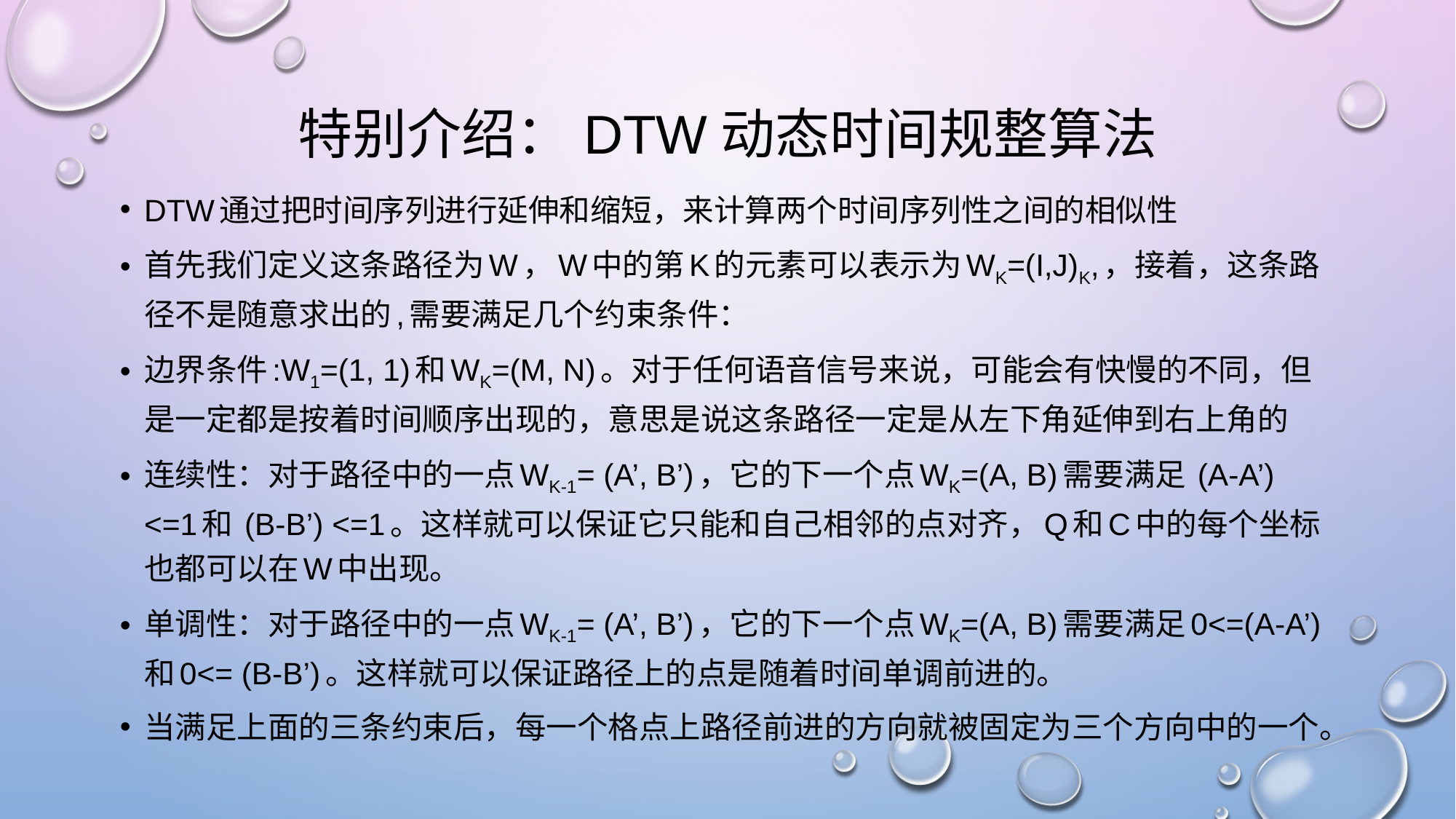

# 特别介绍：DTW动态时间规整算法
DTW通过把时间序列进行延伸和缩短，来计算两个时间序列性之间的相似性
首先我们定义这条路径为W，W中的第K的元素可以表示为wk=(i,j)k,，接着，这条路径不是随意求出的,需要满足几个约束条件：
边界条件:w1=(1, 1)和wK=(m, n)。对于任何语音信号来说，可能会有快慢的不同，但是一定都是按着时间顺序出现的，意思是说这条路径一定是从左下角延伸到右上角的
连续性：对于路径中的一点wk-1= (a’, b’)，它的下一个点wk=(a, b)需要满足 (a-a’) <=1和 (b-b’) <=1。这样就可以保证它只能和自己相邻的点对齐，Q和C中的每个坐标也都可以在W中出现。
单调性：对于路径中的一点wk-1= (a’, b’)，它的下一个点wk=(a, b)需要满足0<=(a-a’)和0<= (b-b’)。这样就可以保证路径上的点是随着时间单调前进的。
当满足上面的三条约束后，每一个格点上路径前进的方向就被固定为三个方向中的一个。